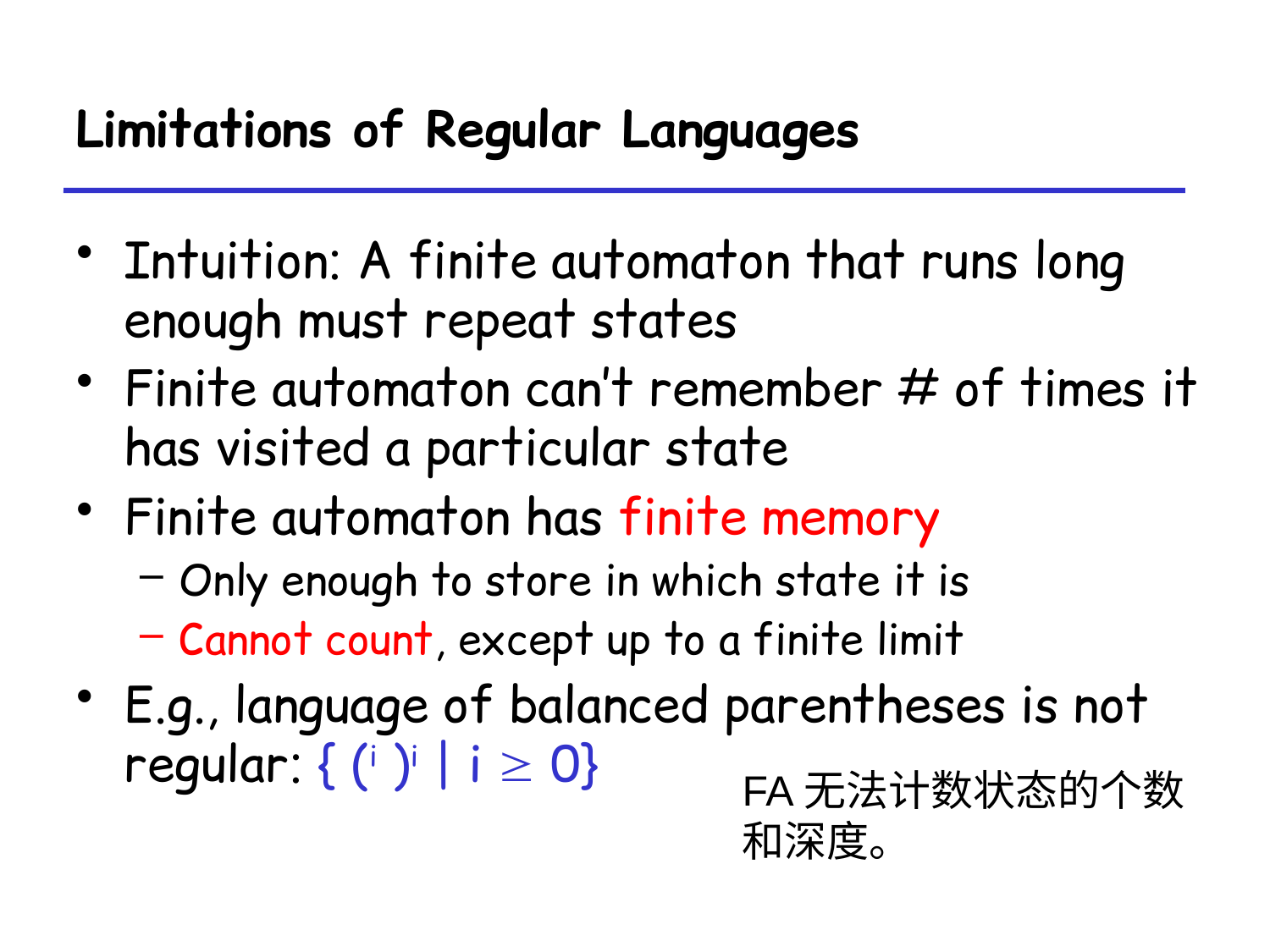

# Limitations of Regular Languages
Intuition: A finite automaton that runs long enough must repeat states
Finite automaton can’t remember # of times it has visited a particular state
Finite automaton has finite memory
Only enough to store in which state it is
Cannot count, except up to a finite limit
E.g., language of balanced parentheses is not regular: { (i )i | i ≥ 0}
FA无法计数状态的个数
和深度。
5